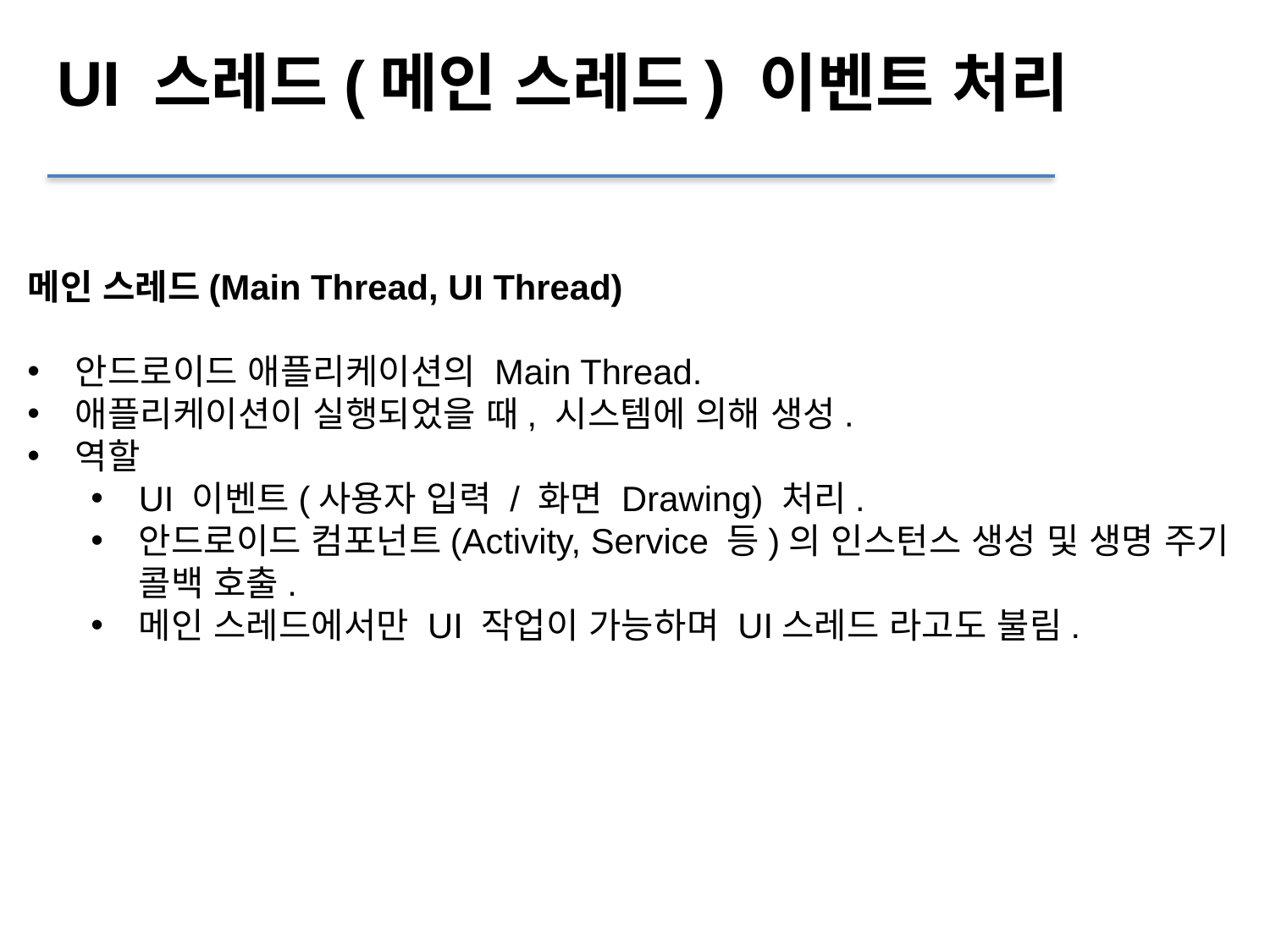

UI 스레드(메인 스레드) 이벤트 처리
메인 스레드(Main Thread, UI Thread)

안드로이드 애플리케이션의 Main Thread.
애플리케이션이 실행되었을 때, 시스템에 의해 생성.
역할
UI 이벤트(사용자 입력 / 화면 Drawing) 처리.
안드로이드 컴포넌트(Activity, Service 등)의 인스턴스 생성 및 생명 주기 콜백 호출.
메인 스레드에서만 UI 작업이 가능하며 UI스레드 라고도 불림.